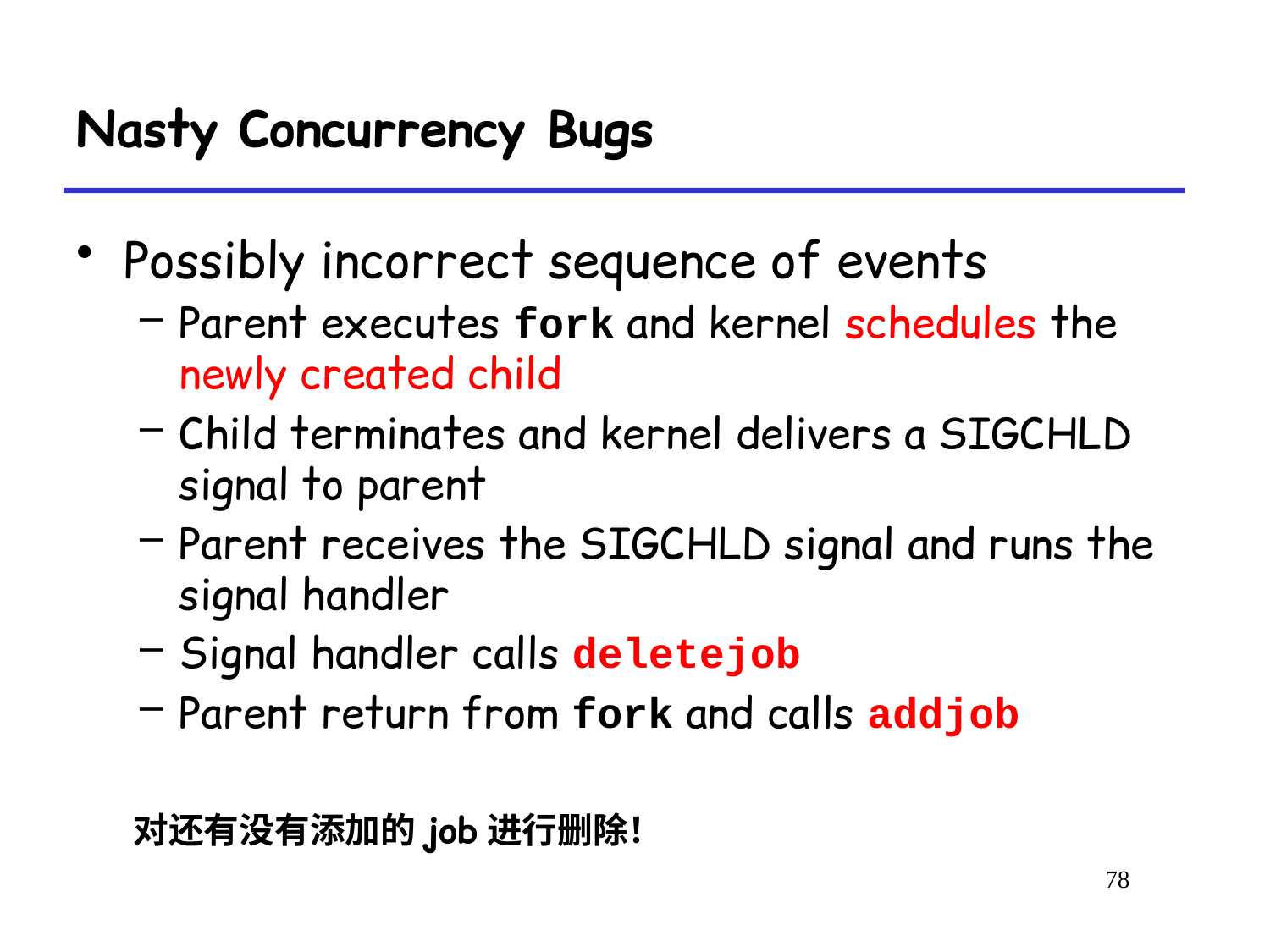

# Nasty Concurrency Bugs
Possibly incorrect sequence of events
Parent executes fork and kernel schedules the newly created child
Child terminates and kernel delivers a SIGCHLD signal to parent
Parent receives the SIGCHLD signal and runs the signal handler
Signal handler calls deletejob
Parent return from fork and calls addjob
对还有没有添加的job进行删除！
78